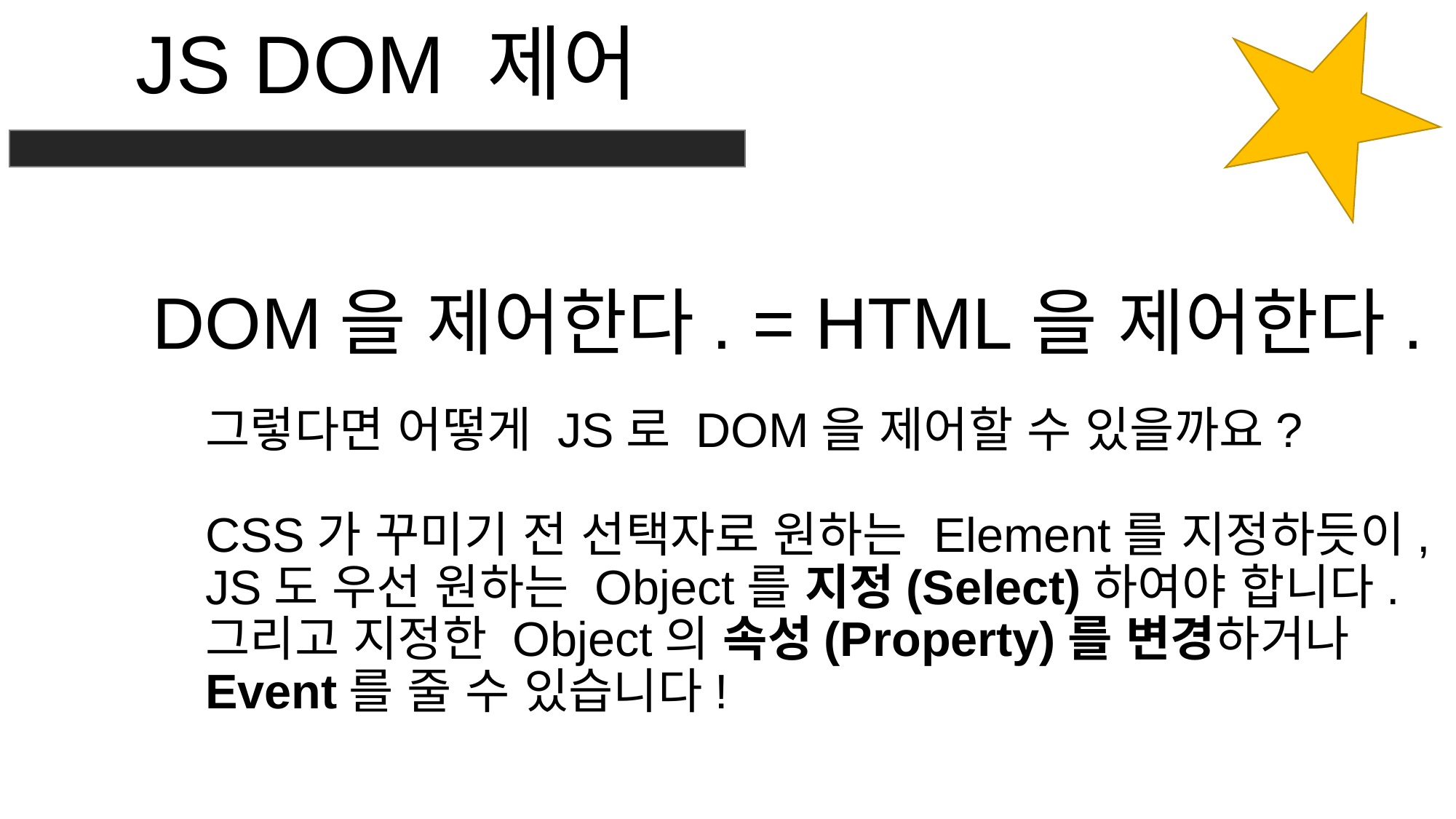

JS DOM 제어

DOM을 제어한다. = HTML을 제어한다.
그렇다면 어떻게 JS로 DOM을 제어할 수 있을까요?

CSS가 꾸미기 전 선택자로 원하는 Element를 지정하듯이,
JS도 우선 원하는 Object를 지정(Select)하여야 합니다.
그리고 지정한 Object의 속성(Property)를 변경하거나
Event를 줄 수 있습니다!